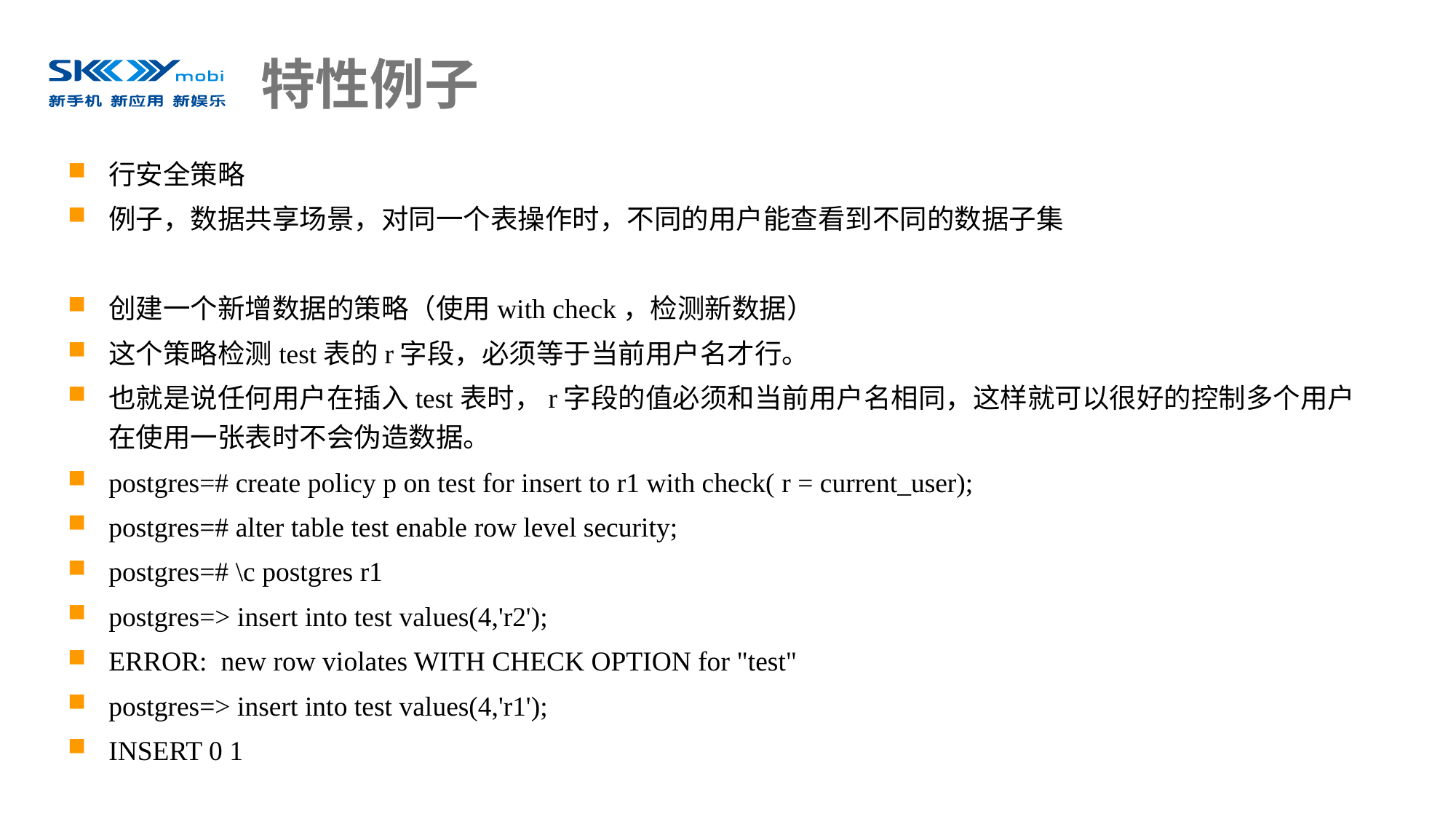

# 特性例子
行安全策略
例子，数据共享场景，对同一个表操作时，不同的用户能查看到不同的数据子集

创建一个新增数据的策略（使用with check，检测新数据）
这个策略检测test表的r字段，必须等于当前用户名才行。
也就是说任何用户在插入test表时，r字段的值必须和当前用户名相同，这样就可以很好的控制多个用户在使用一张表时不会伪造数据。
postgres=# create policy p on test for insert to r1 with check( r = current_user);
postgres=# alter table test enable row level security;
postgres=# \c postgres r1
postgres=> insert into test values(4,'r2');
ERROR:  new row violates WITH CHECK OPTION for "test"
postgres=> insert into test values(4,'r1');
INSERT 0 1